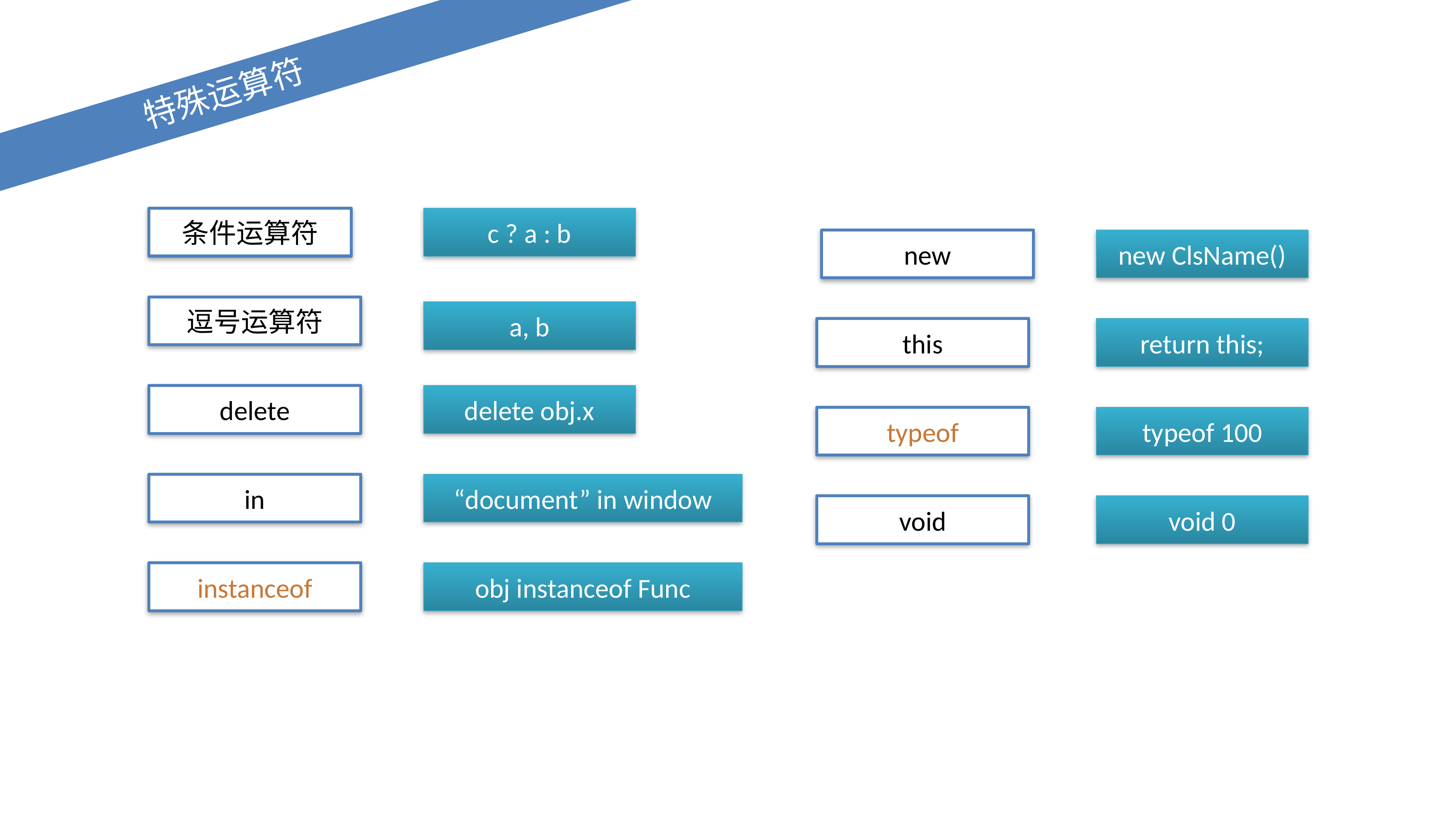

特殊运算符
条件运算符
c ? a : b
new
new ClsName()
逗号运算符
a, b
this
return this;
delete
delete obj.x
typeof
typeof 100
in
“document” in window
void
void 0
instanceof
obj instanceof Func